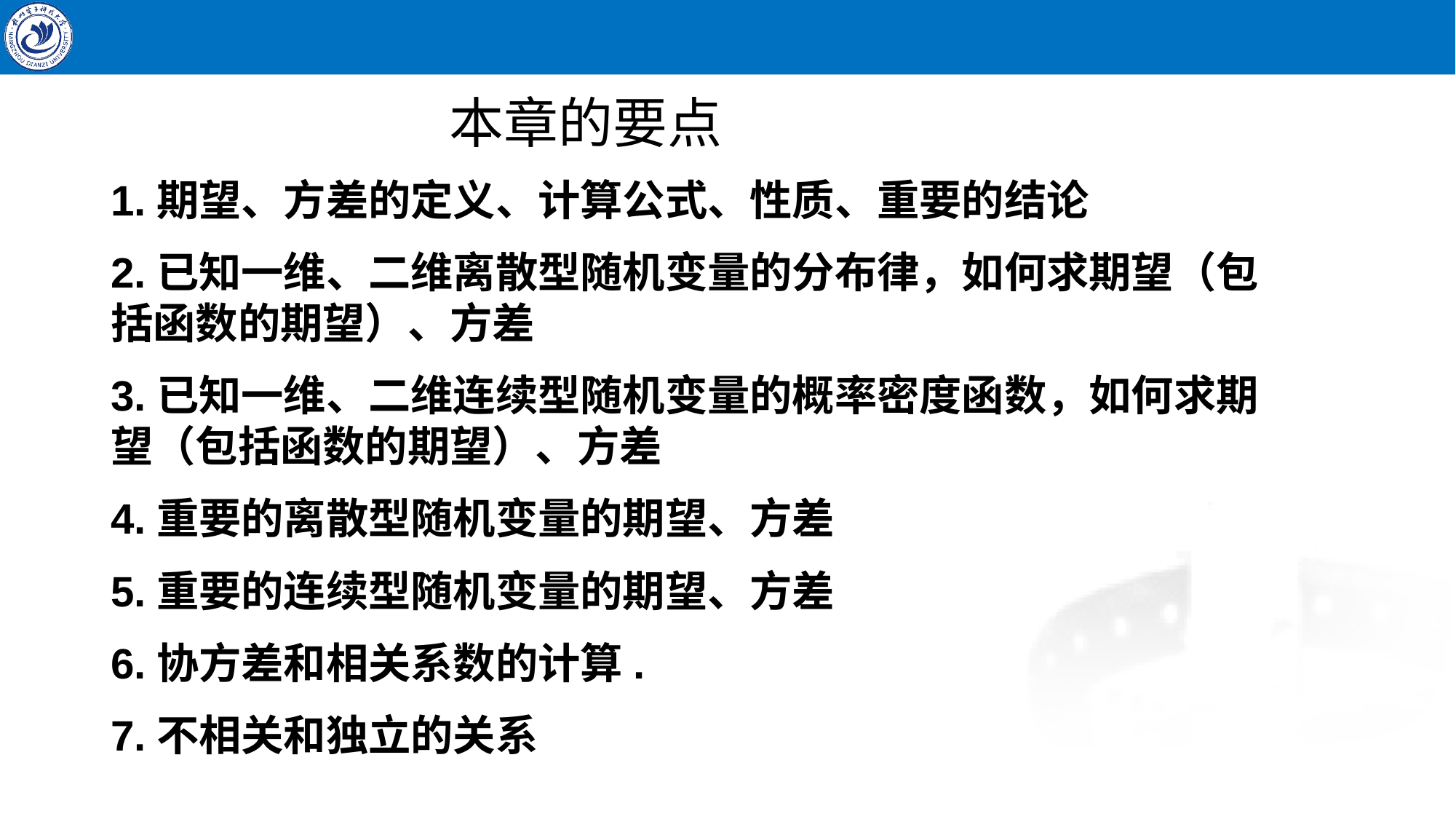

本章的要点
1.期望、方差的定义、计算公式、性质、重要的结论
2.已知一维、二维离散型随机变量的分布律，如何求期望（包括函数的期望）、方差
3.已知一维、二维连续型随机变量的概率密度函数，如何求期望（包括函数的期望）、方差
4.重要的离散型随机变量的期望、方差
5.重要的连续型随机变量的期望、方差
6.协方差和相关系数的计算.
7.不相关和独立的关系